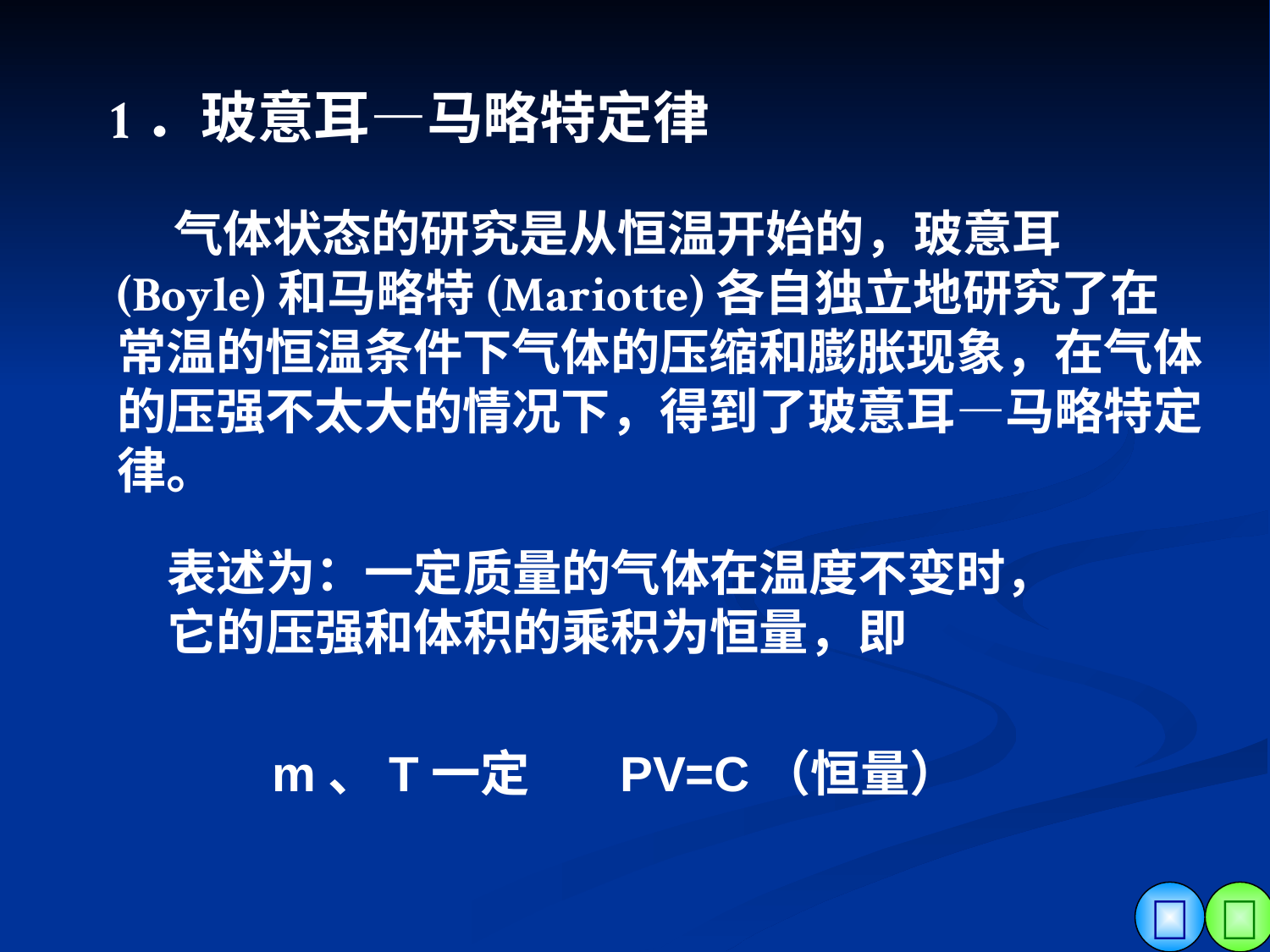

1．玻意耳—马略特定律
    气体状态的研究是从恒温开始的，玻意耳(Boyle)和马略特(Mariotte)各自独立地研究了在常温的恒温条件下气体的压缩和膨胀现象，在气体的压强不太大的情况下，得到了玻意耳—马略特定律。
表述为：一定质量的气体在温度不变时，它的压强和体积的乘积为恒量，即
 m、T一定       PV=C（恒量）